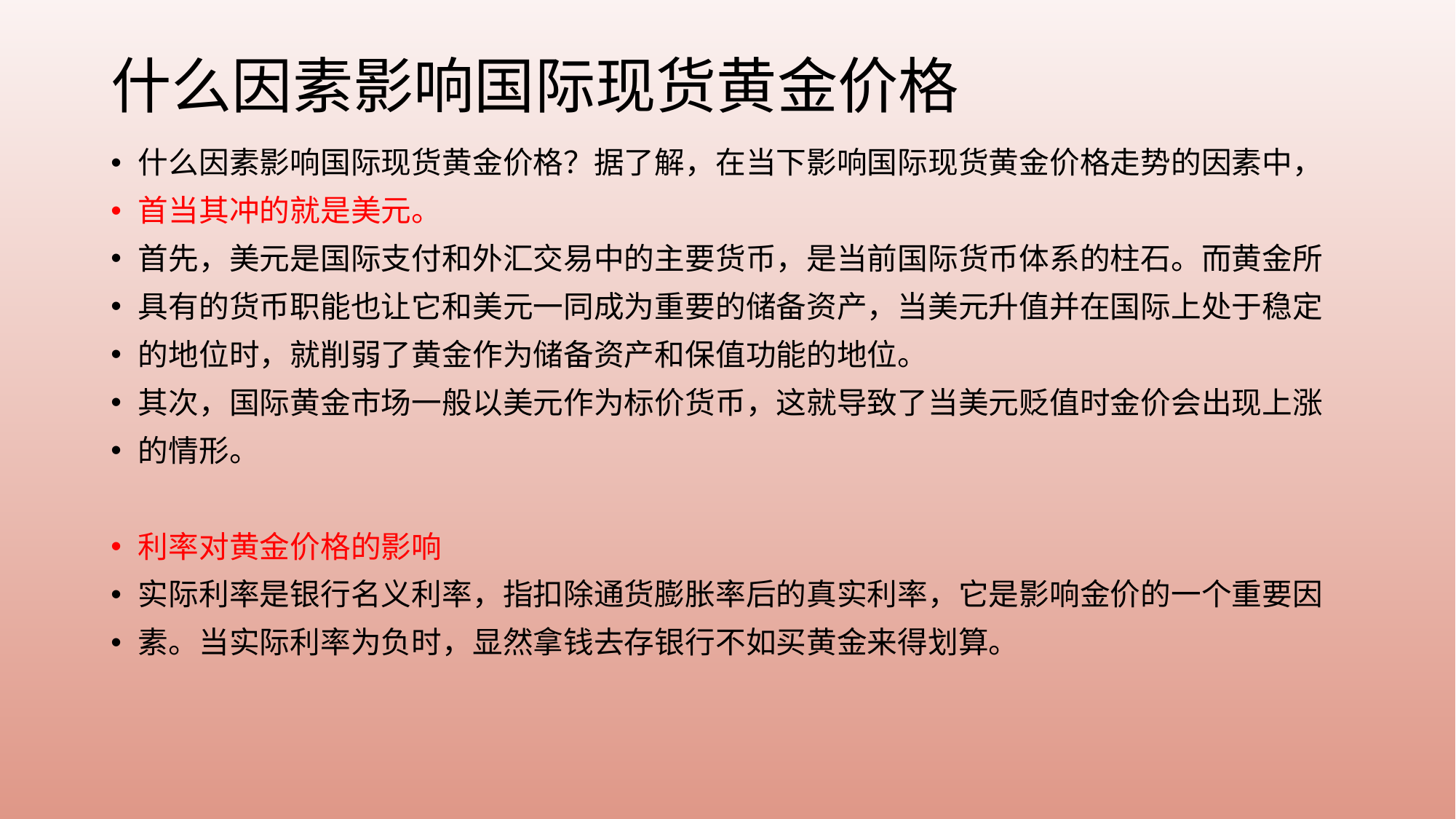

# 什么因素影响国际现货黄金价格
什么因素影响国际现货黄金价格？据了解，在当下影响国际现货黄金价格走势的因素中，
首当其冲的就是美元。
首先，美元是国际支付和外汇交易中的主要货币，是当前国际货币体系的柱石。而黄金所
具有的货币职能也让它和美元一同成为重要的储备资产，当美元升值并在国际上处于稳定
的地位时，就削弱了黄金作为储备资产和保值功能的地位。
其次，国际黄金市场一般以美元作为标价货币，这就导致了当美元贬值时金价会出现上涨
的情形。

利率对黄金价格的影响
实际利率是银行名义利率，指扣除通货膨胀率后的真实利率，它是影响金价的一个重要因
素。当实际利率为负时，显然拿钱去存银行不如买黄金来得划算。